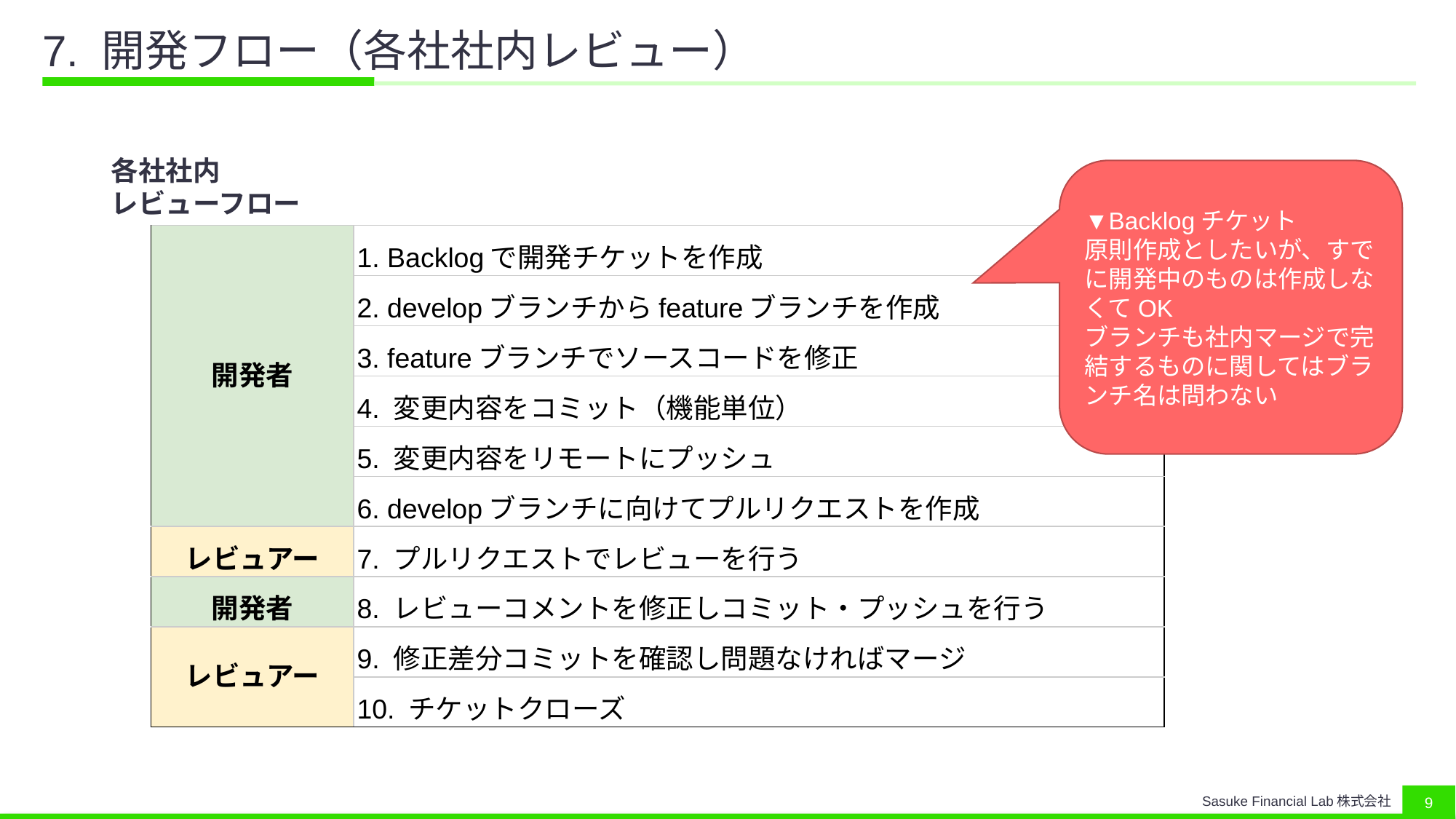

# 7. 開発フロー（各社社内レビュー）
各社社内
レビューフロー
▼Backlogチケット
原則作成としたいが、すでに開発中のものは作成しなくてOK
ブランチも社内マージで完結するものに関してはブランチ名は問わない
| 開発者 | 1. Backlogで開発チケットを作成 |
| --- | --- |
|  | 2. developブランチからfeatureブランチを作成 |
|  | 3. featureブランチでソースコードを修正 |
|  | 4. 変更内容をコミット（機能単位） |
|  | 5. 変更内容をリモートにプッシュ |
|  | 6. developブランチに向けてプルリクエストを作成 |
| レビュアー | 7. プルリクエストでレビューを行う |
| 開発者 | 8. レビューコメントを修正しコミット・プッシュを行う |
| レビュアー | 9. 修正差分コミットを確認し問題なければマージ |
|  | 10. チケットクローズ |
9
Sasuke Financial Lab株式会社